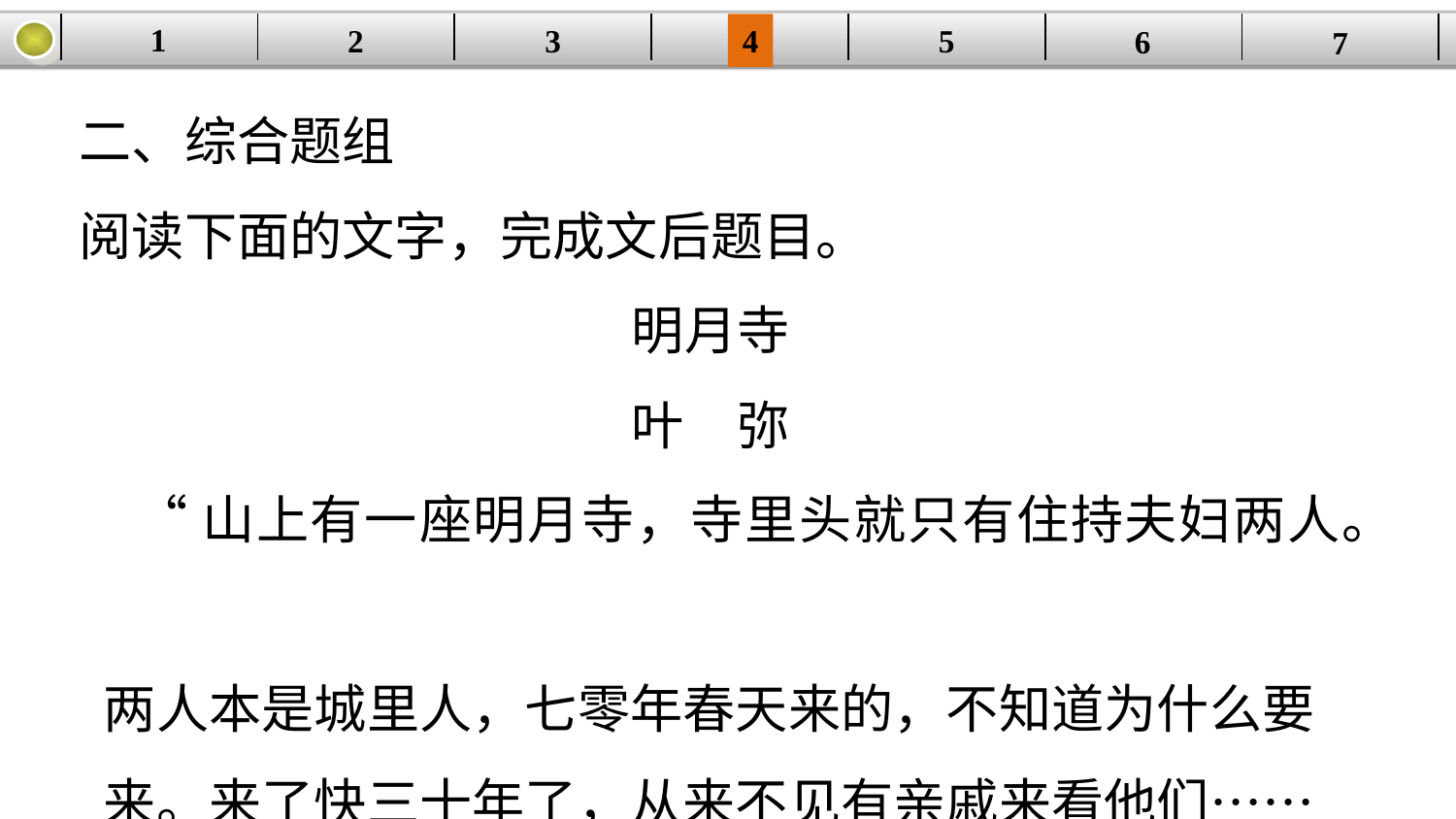

1
5
3
2
|  |  |  |  |  |  |  |
| --- | --- | --- | --- | --- | --- | --- |
4
6
7

二、综合题组
阅读下面的文字，完成文后题目。
明月寺
叶　弥
    “山上有一座明月寺，寺里头就只有住持夫妇两人。
 两人本是城里人，七零年春天来的，不知道为什么要
 来。来了快三十年了，从来不见有亲戚来看他们……